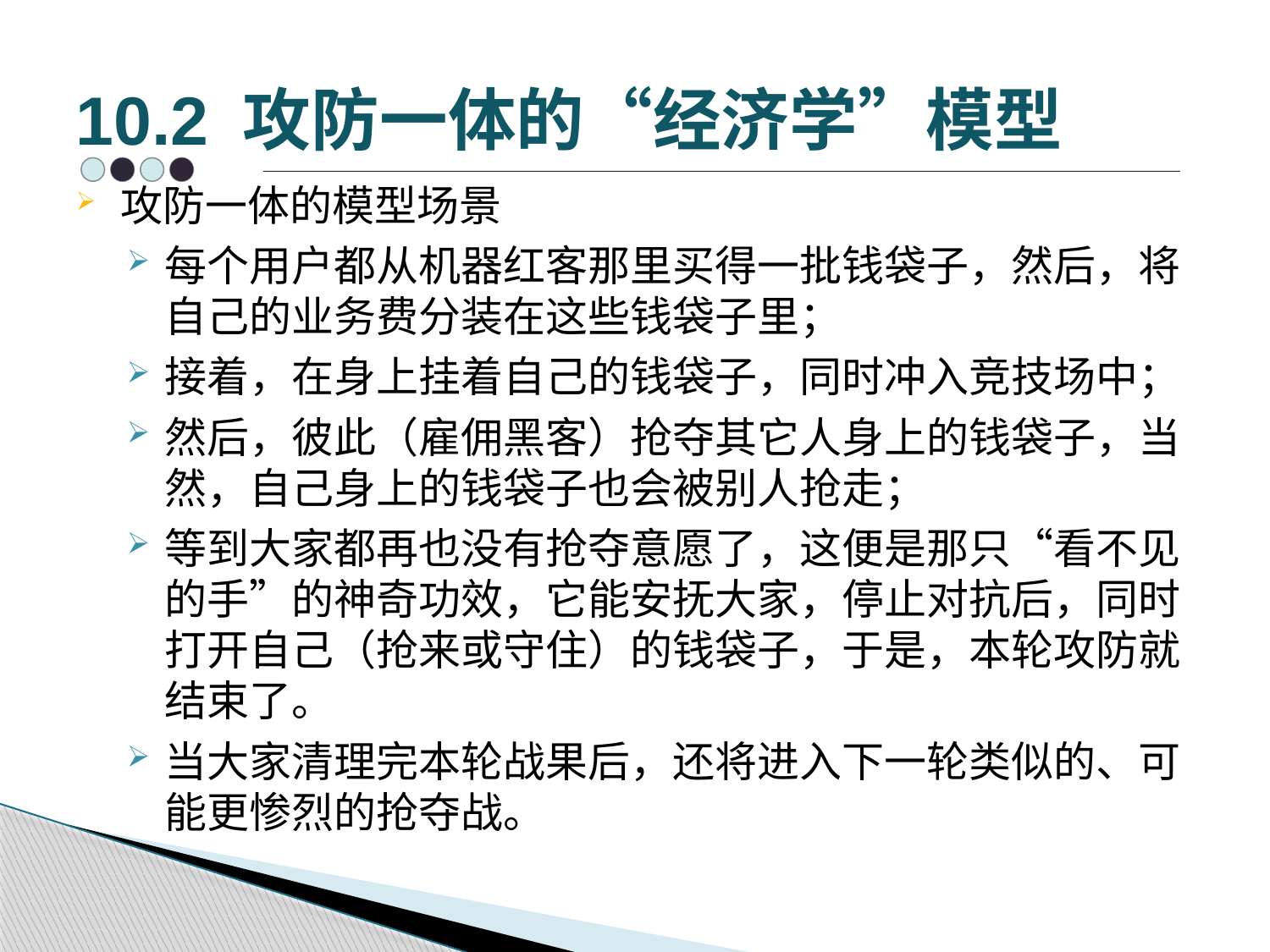

# 10.2 攻防一体的“经济学”模型

攻防一体的模型场景
每个用户都从机器红客那里买得一批钱袋子，然后，将自己的业务费分装在这些钱袋子里；
接着，在身上挂着自己的钱袋子，同时冲入竞技场中；
然后，彼此（雇佣黑客）抢夺其它人身上的钱袋子，当然，自己身上的钱袋子也会被别人抢走；
等到大家都再也没有抢夺意愿了，这便是那只“看不见的手”的神奇功效，它能安抚大家，停止对抗后，同时打开自己（抢来或守住）的钱袋子，于是，本轮攻防就结束了。
当大家清理完本轮战果后，还将进入下一轮类似的、可能更惨烈的抢夺战。